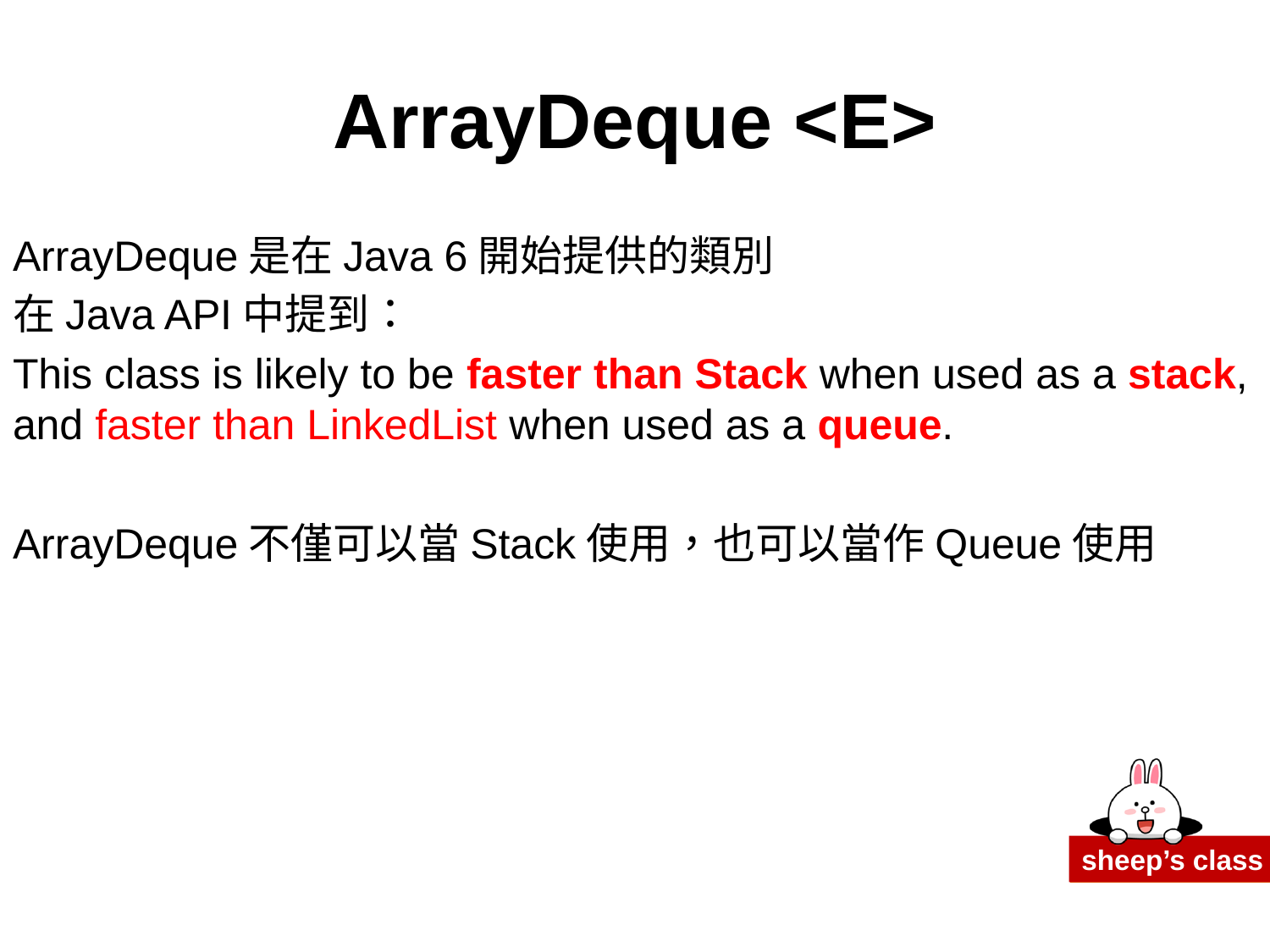

# ArrayDeque <E>
ArrayDeque是在Java 6開始提供的類別
在Java API中提到：
This class is likely to be faster than Stack when used as a stack, and faster than LinkedList when used as a queue.

ArrayDeque不僅可以當Stack使用，也可以當作Queue使用